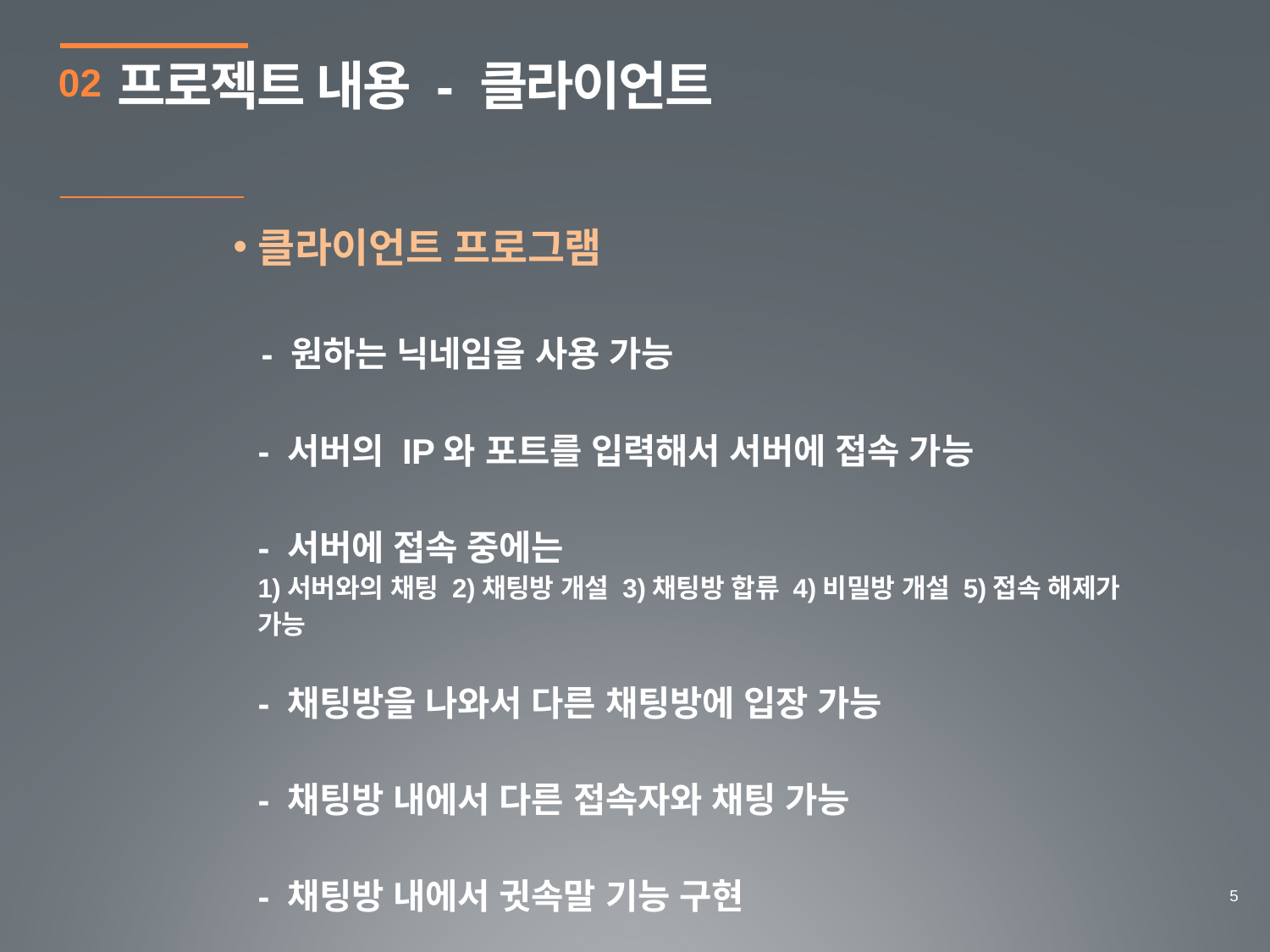

프로젝트 내용 - 클라이언트
02

클라이언트 프로그램

   - 원하는 닉네임을 사용 가능

	- 서버의 IP와 포트를 입력해서 서버에 접속 가능

	- 서버에 접속 중에는
	1)서버와의 채팅 2)채팅방 개설 3)채팅방 합류 4)비밀방 개설 5)접속 해제가 가능

	- 채팅방을 나와서 다른 채팅방에 입장 가능

	- 채팅방 내에서 다른 접속자와 채팅 가능

	- 채팅방 내에서 귓속말 기능 구현